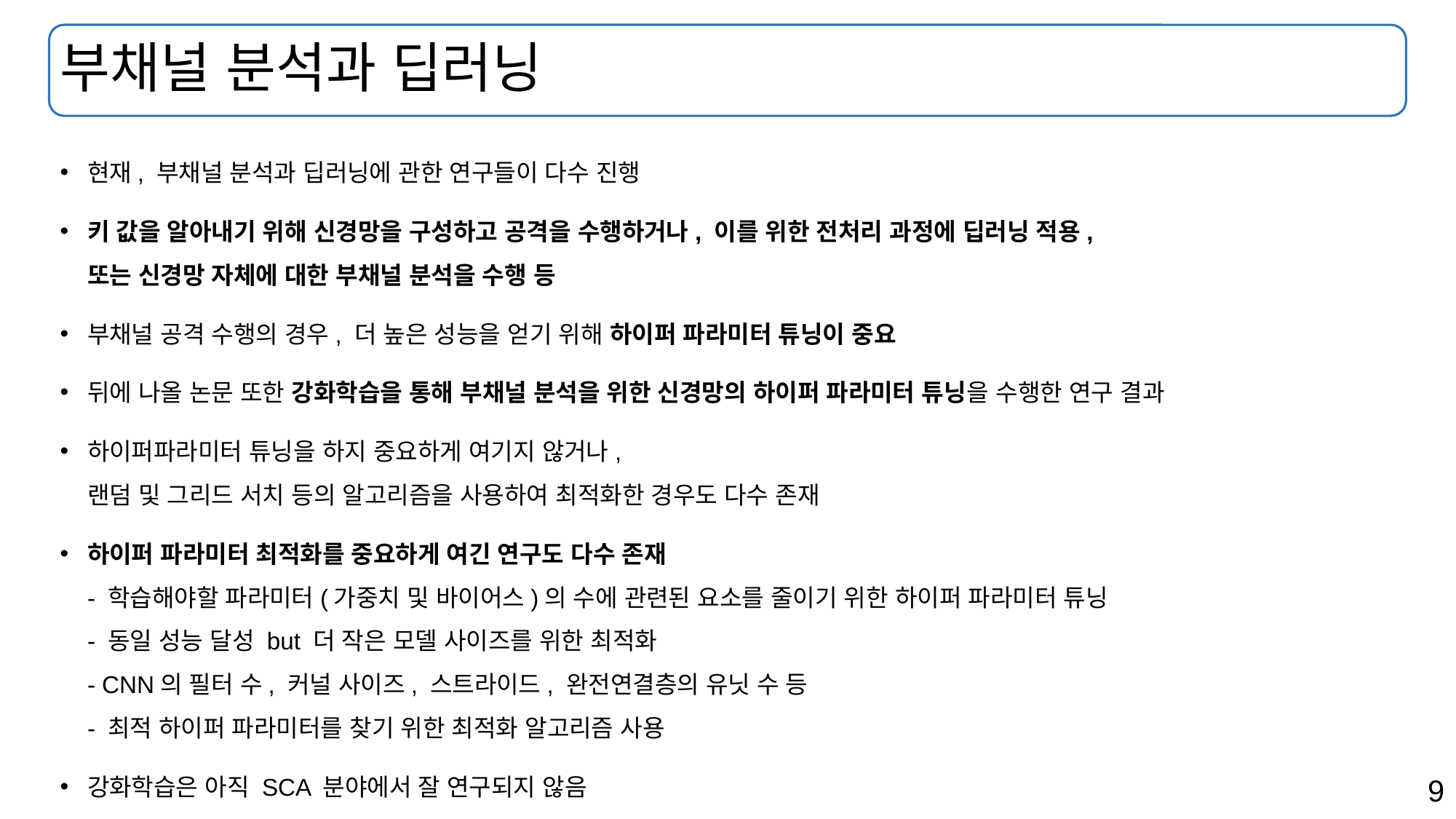

# 부채널 분석과 딥러닝
현재, 부채널 분석과 딥러닝에 관한 연구들이 다수 진행
키 값을 알아내기 위해 신경망을 구성하고 공격을 수행하거나, 이를 위한 전처리 과정에 딥러닝 적용,
또는 신경망 자체에 대한 부채널 분석을 수행 등
부채널 공격 수행의 경우, 더 높은 성능을 얻기 위해 하이퍼 파라미터 튜닝이 중요
뒤에 나올 논문 또한 강화학습을 통해 부채널 분석을 위한 신경망의 하이퍼 파라미터 튜닝을 수행한 연구 결과
하이퍼파라미터 튜닝을 하지 중요하게 여기지 않거나,
랜덤 및 그리드 서치 등의 알고리즘을 사용하여 최적화한 경우도 다수 존재
하이퍼 파라미터 최적화를 중요하게 여긴 연구도 다수 존재
- 학습해야할 파라미터(가중치 및 바이어스)의 수에 관련된 요소를 줄이기 위한 하이퍼 파라미터 튜닝
- 동일 성능 달성 but 더 작은 모델 사이즈를 위한 최적화
- CNN의 필터 수, 커널 사이즈, 스트라이드, 완전연결층의 유닛 수 등
- 최적 하이퍼 파라미터를 찾기 위한 최적화 알고리즘 사용
강화학습은 아직 SCA 분야에서 잘 연구되지 않음